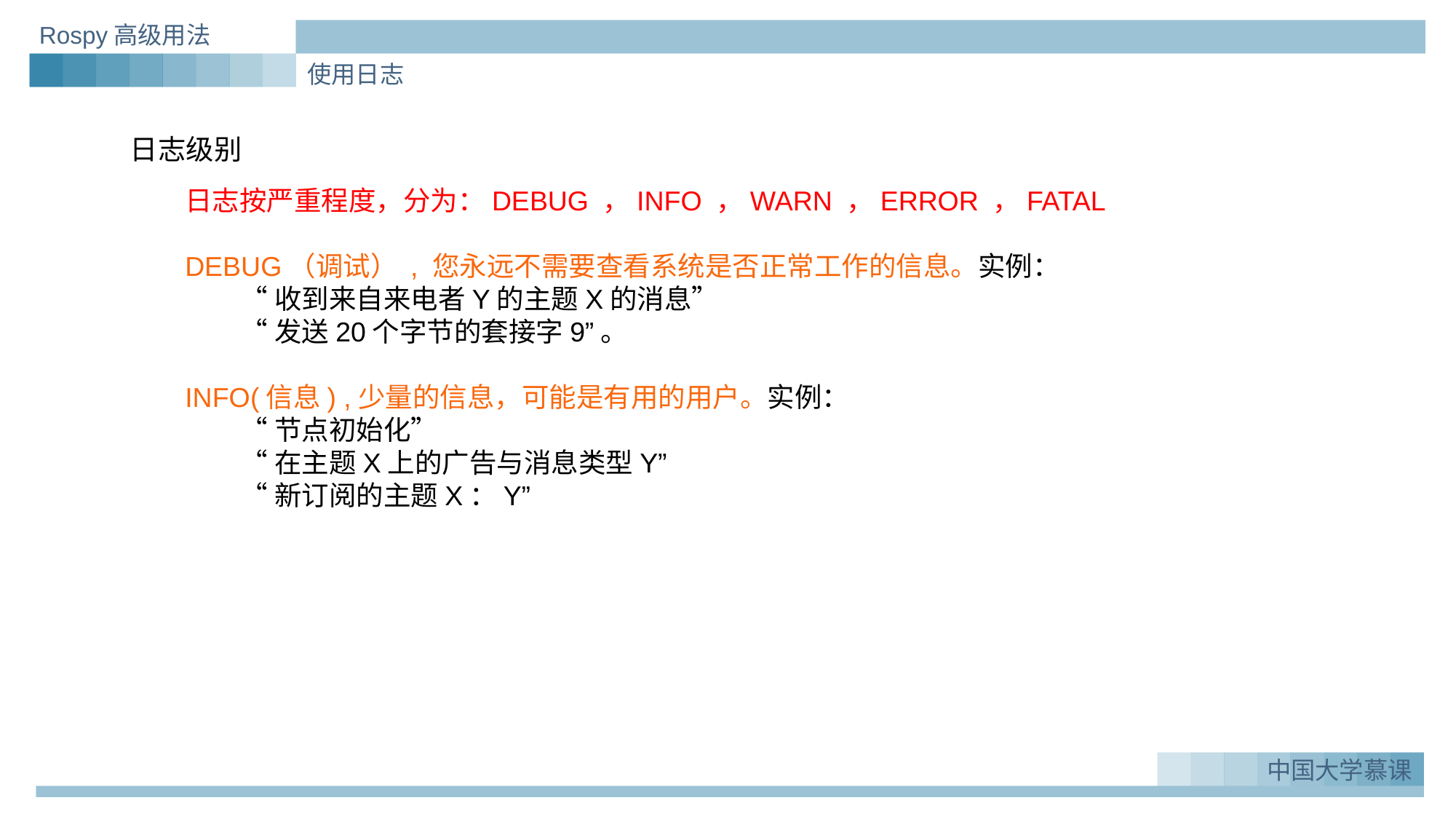

Rospy高级用法
使用日志
日志级别
日志按严重程度，分为：DEBUG ，INFO ，WARN ，ERROR ，FATAL

DEBUG（调试） , 您永远不需要查看系统是否正常工作的信息。实例：
         “收到来自来电者Y的主题X的消息”
         “发送20个字节的套接字9”。

INFO(信息) ,少量的信息，可能是有用的用户。实例：
         “节点初始化”
         “在主题X上的广告与消息类型Y”
         “新订阅的主题X：Y”

中国大学慕课